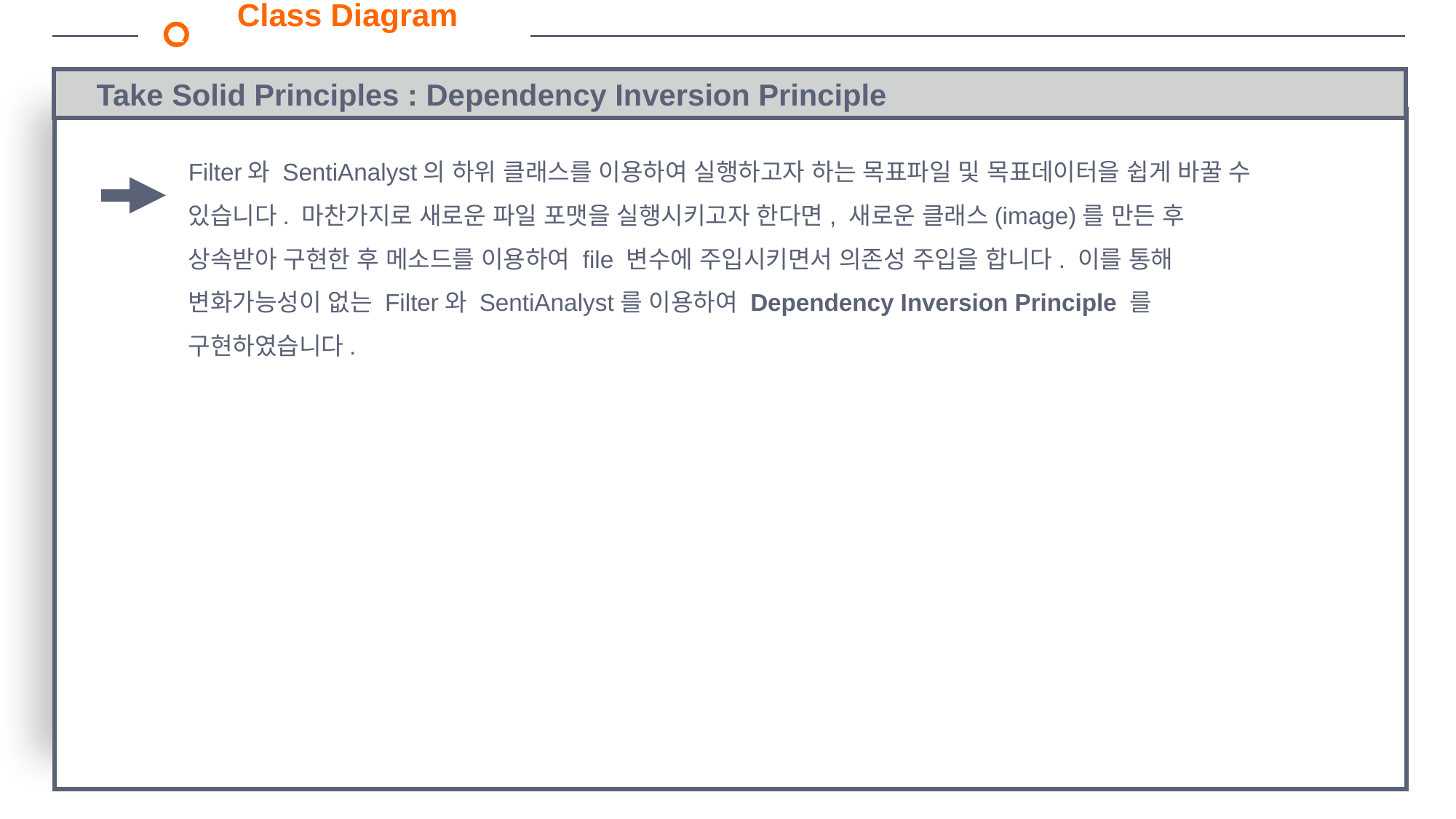

Class Diagram

1

Take Solid Principles : Dependency Inversion Principle

Filter와 SentiAnalyst의 하위 클래스를 이용하여 실행하고자 하는 목표파일 및 목표데이터을 쉽게 바꿀 수 있습니다. 마찬가지로 새로운 파일 포맷을 실행시키고자 한다면, 새로운 클래스(image)를 만든 후 상속받아 구현한 후 메소드를 이용하여 file 변수에 주입시키면서 의존성 주입을 합니다. 이를 통해 변화가능성이 없는 Filter와 SentiAnalyst를 이용하여 Dependency Inversion Principle 를 구현하였습니다.